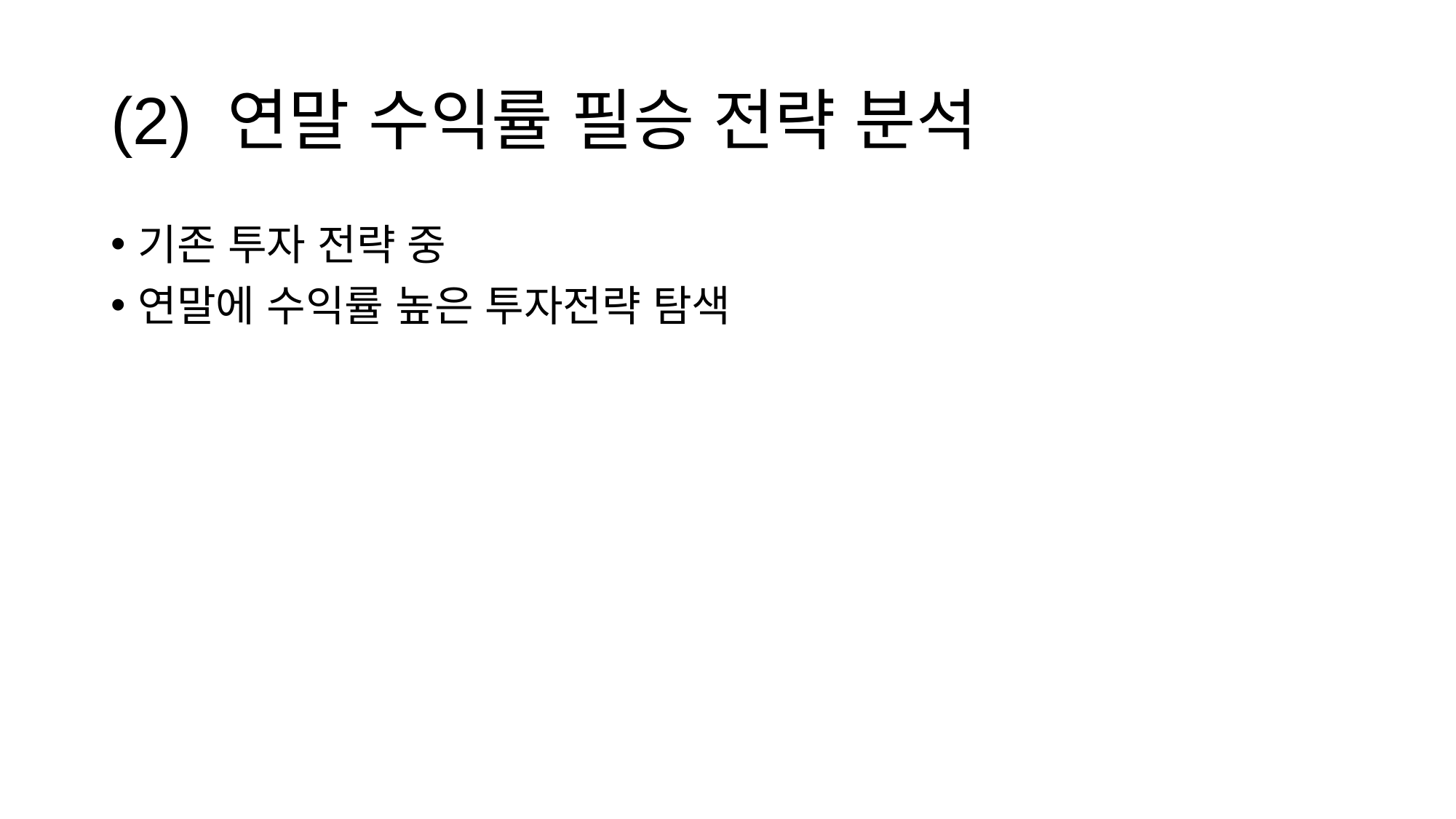

# (2) 연말 수익률 필승 전략 분석
기존 투자 전략 중
연말에 수익률 높은 투자전략 탐색